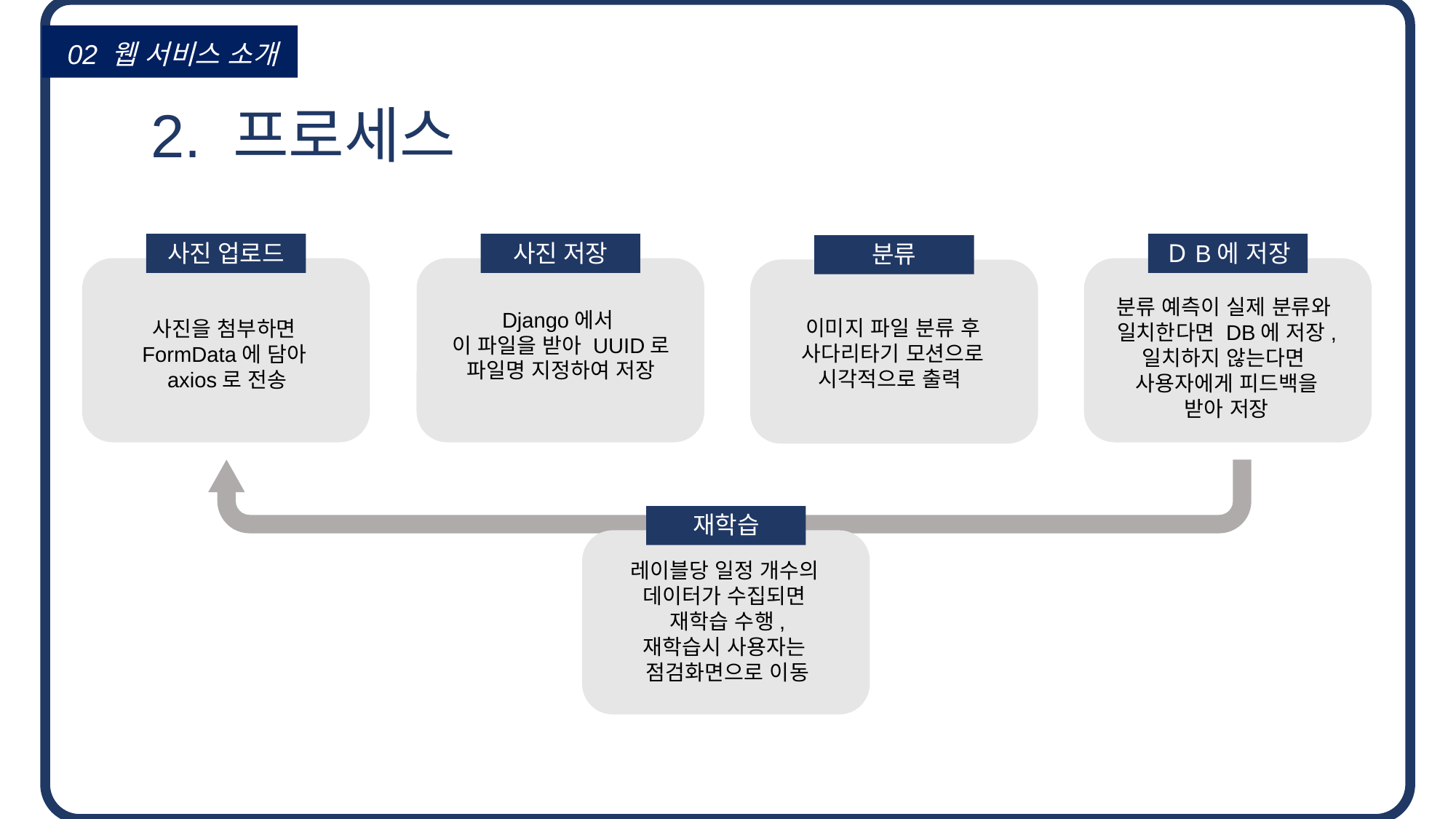

02 웹 서비스 소개
  2. 프로세스
사진　업로드

사진　저장

ＤB에 저장

분류

분류 예측이 실제 분류와
일치한다면 DB에 저장,
일치하지 않는다면
사용자에게 피드백을
받아 저장
Django에서
이 파일을 받아 UUID로
파일명 지정하여 저장
이미지 파일 분류 후
사다리타기 모션으로
시각적으로 출력
사진을 첨부하면
FormData에 담아
axios로 전송

재학습

레이블당 일정 개수의
데이터가 수집되면
재학습 수행,
재학습시 사용자는
점검화면으로 이동